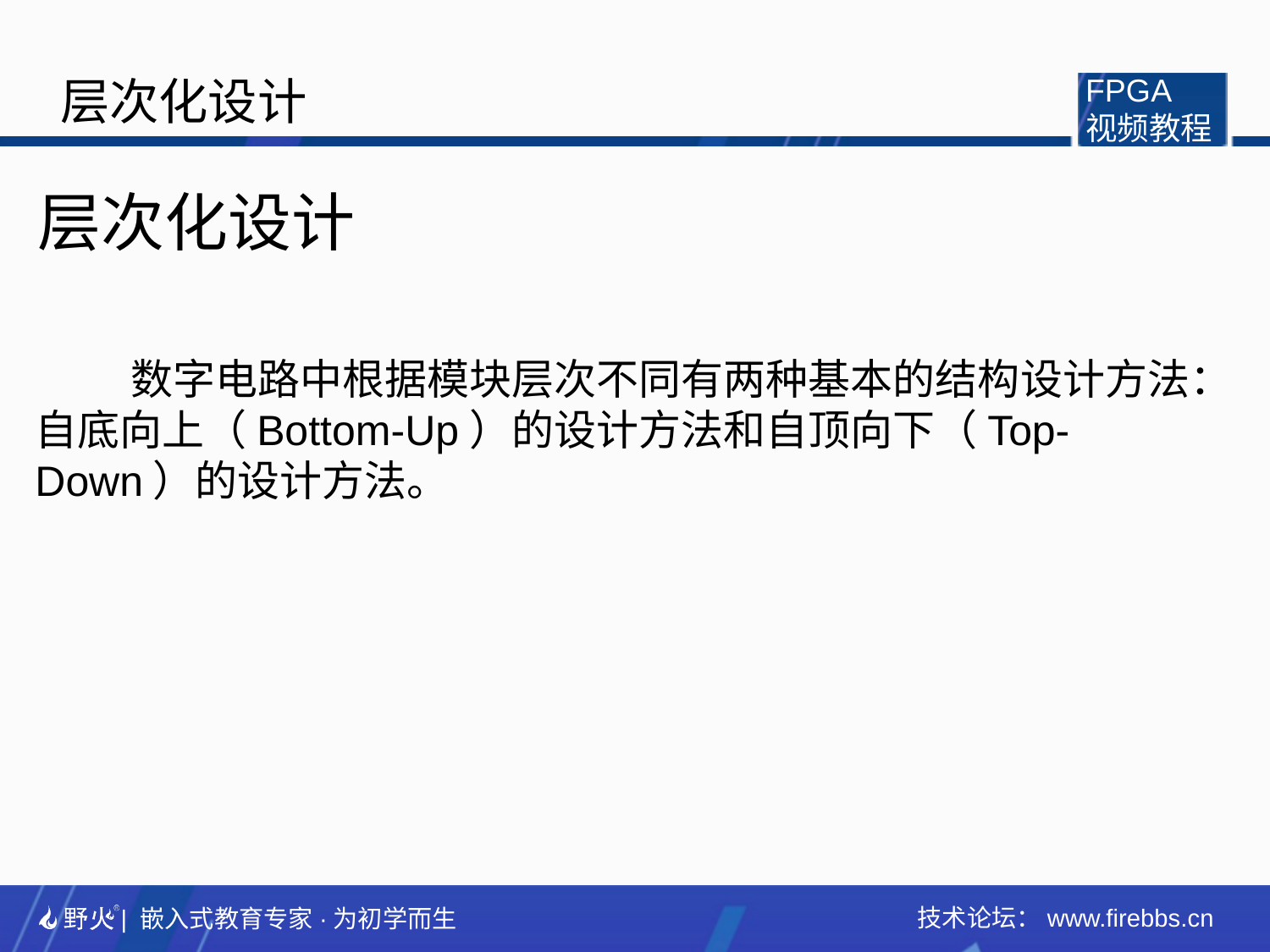

层次化设计
FPGA
视频教程
层次化设计
         数字电路中根据模块层次不同有两种基本的结构设计方法：自底向上（Bottom-Up）的设计方法和自顶向下（Top-Down）的设计方法。